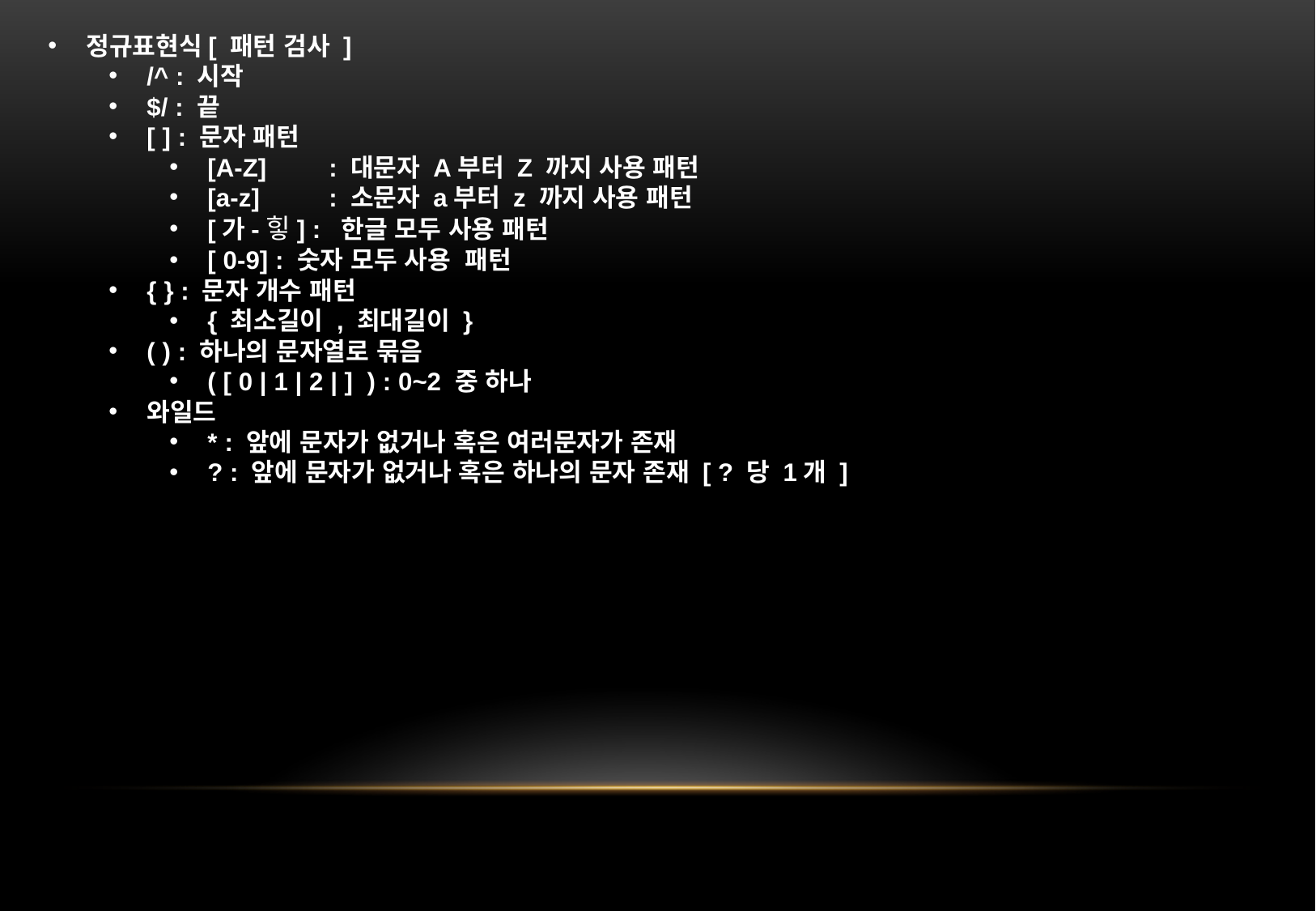

정규표현식[ 패턴 검사 ]
/^ : 시작
$/ : 끝
[ ] : 문자 패턴
[A-Z]	: 대문자 A부터 Z 까지 사용 패턴
[a-z]	: 소문자 a부터 z 까지 사용 패턴
[가-힣] :  한글 모두 사용 패턴
[ 0-9] : 숫자 모두 사용  패턴
{ } : 문자 개수 패턴
{ 최소길이 , 최대길이 }
( ) : 하나의 문자열로 묶음
( [ 0 | 1 | 2 | ]  ) : 0~2 중 하나
와일드
* : 앞에 문자가 없거나 혹은 여러문자가 존재
? : 앞에 문자가 없거나 혹은 하나의 문자 존재 [ ? 당 1개 ]